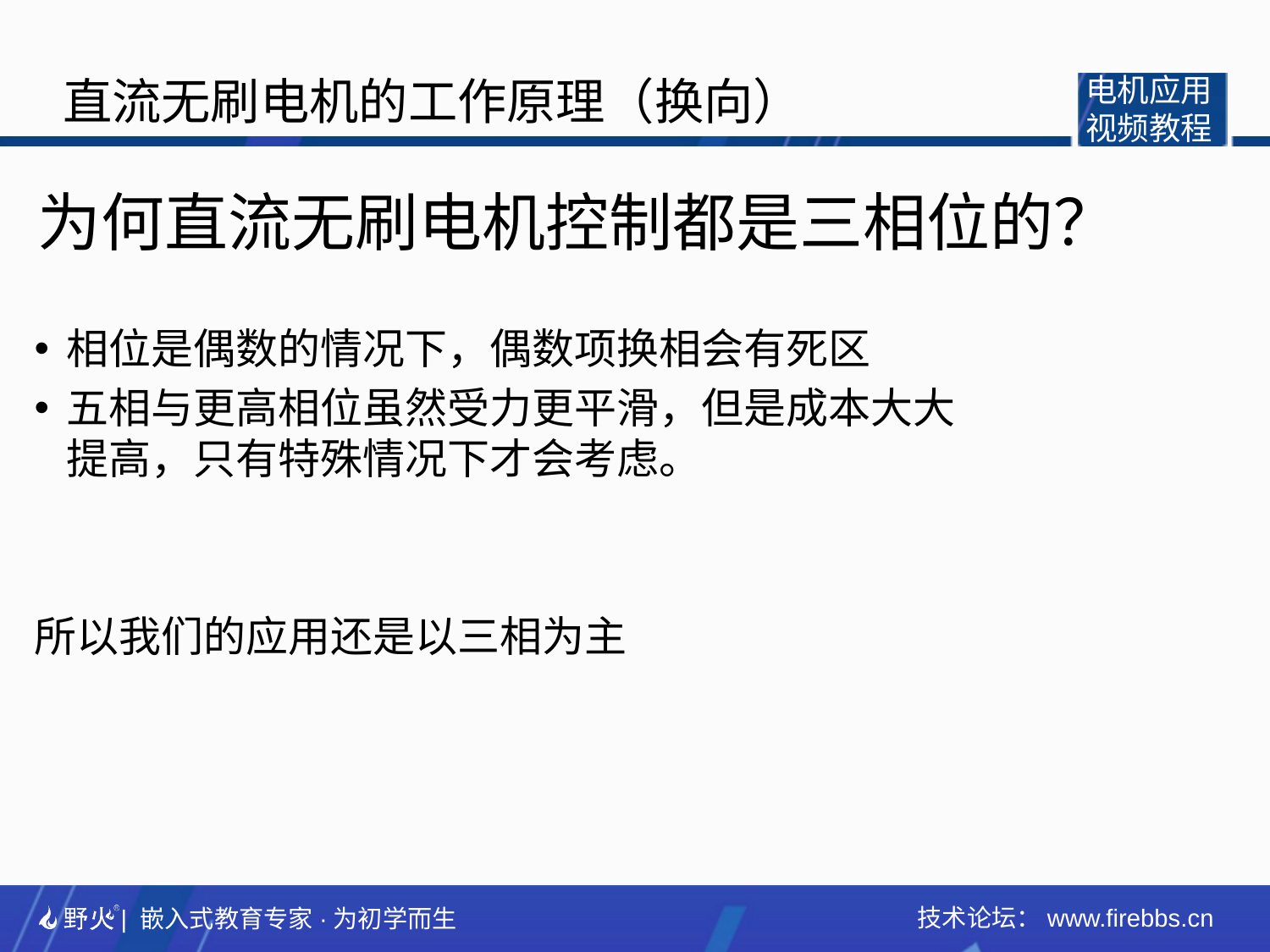

直流无刷电机的工作原理（换向）
电机应用
视频教程
为何直流无刷电机控制都是三相位的？

相位是偶数的情况下，偶数项换相会有死区
五相与更高相位虽然受力更平滑，但是成本大大提高，只有特殊情况下才会考虑。

所以我们的应用还是以三相为主